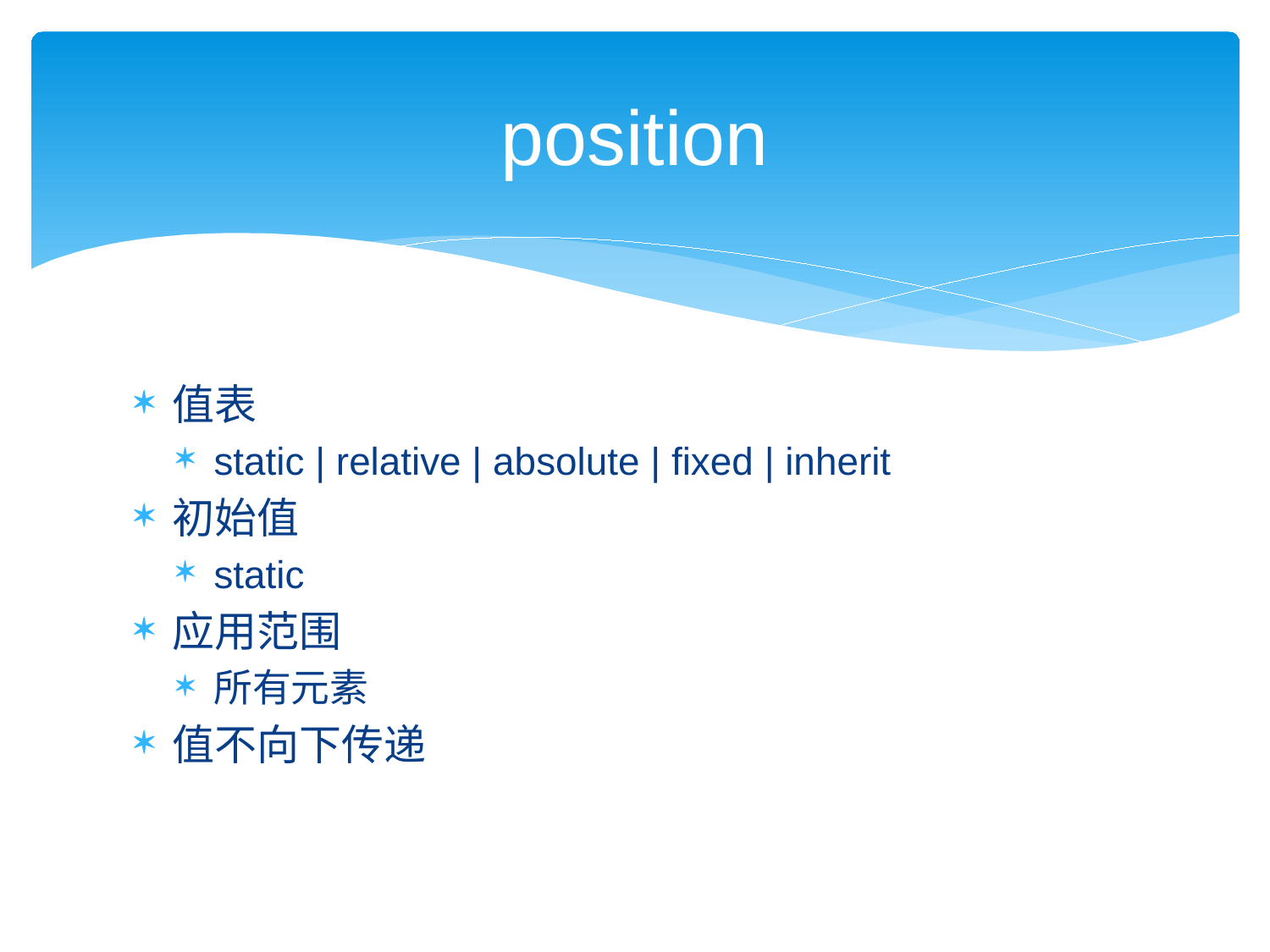

# position
值表
static | relative | absolute | fixed | inherit
初始值
static
应用范围
所有元素
值不向下传递